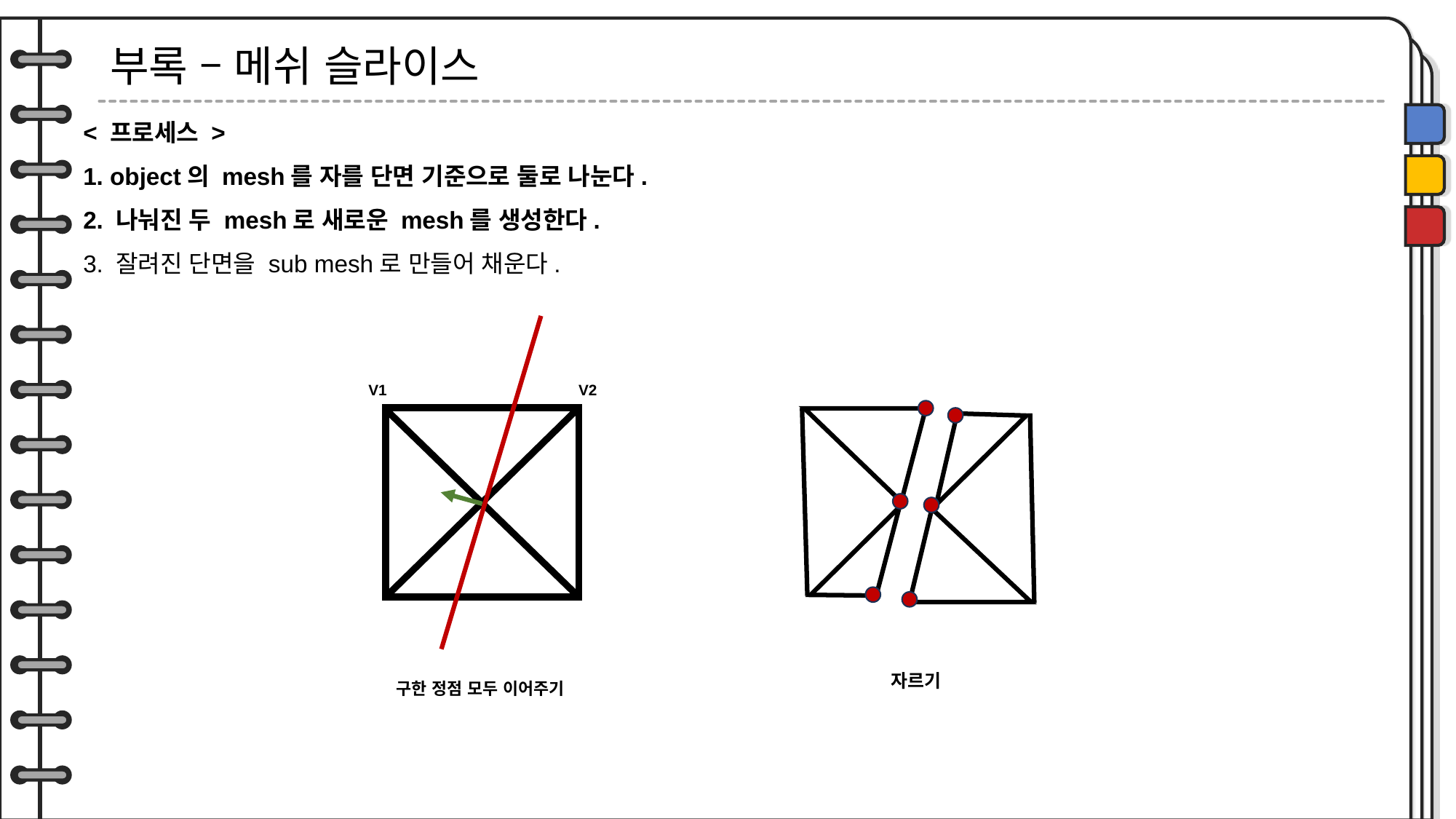

부록 – 메쉬 슬라이스
< 프로세스 >
1. object의 mesh를 자를 단면 기준으로 둘로 나눈다.
2. 나눠진 두 mesh로 새로운 mesh를 생성한다.
3. 잘려진 단면을 sub mesh로 만들어 채운다.

V2
V1

자르기
구한 정점 모두 이어주기